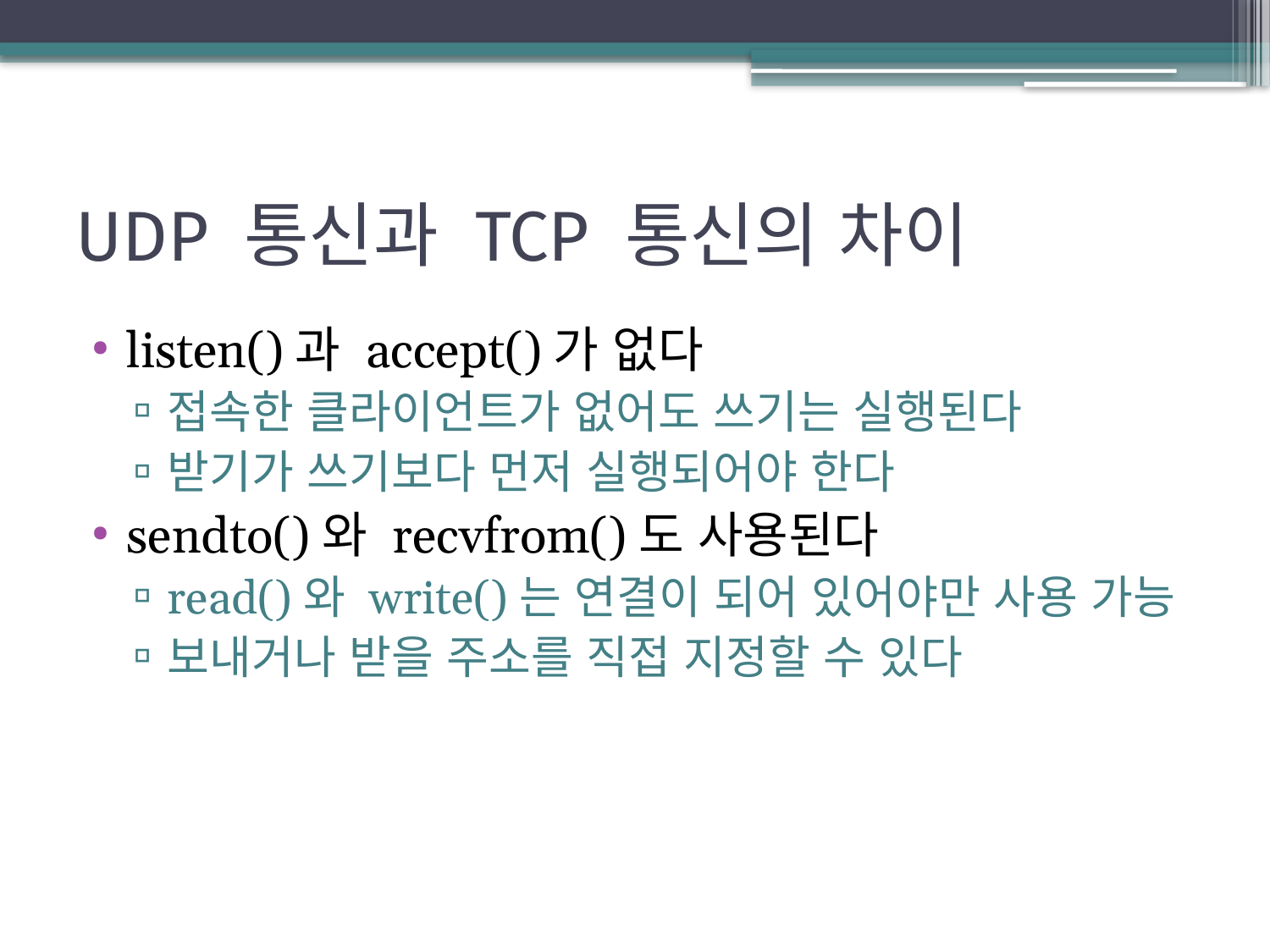

# UDP 통신과 TCP 통신의 차이
listen()과 accept()가 없다
접속한 클라이언트가 없어도 쓰기는 실행된다
받기가 쓰기보다 먼저 실행되어야 한다
sendto()와 recvfrom()도 사용된다
read()와 write()는 연결이 되어 있어야만 사용 가능
보내거나 받을 주소를 직접 지정할 수 있다